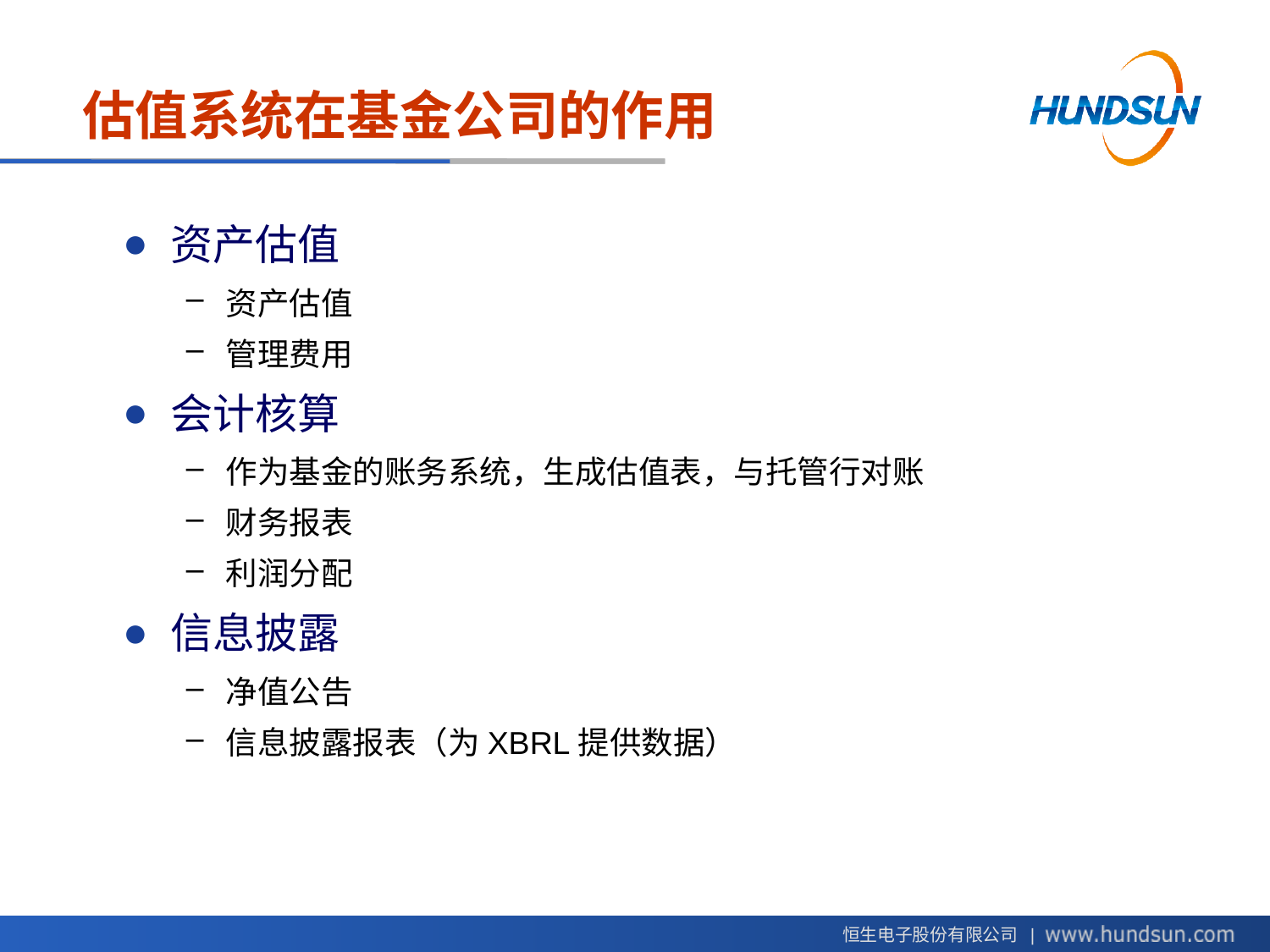

# 估值系统在基金公司的作用
资产估值
资产估值
管理费用
会计核算
作为基金的账务系统，生成估值表，与托管行对账
财务报表
利润分配
信息披露
净值公告
信息披露报表（为XBRL提供数据）